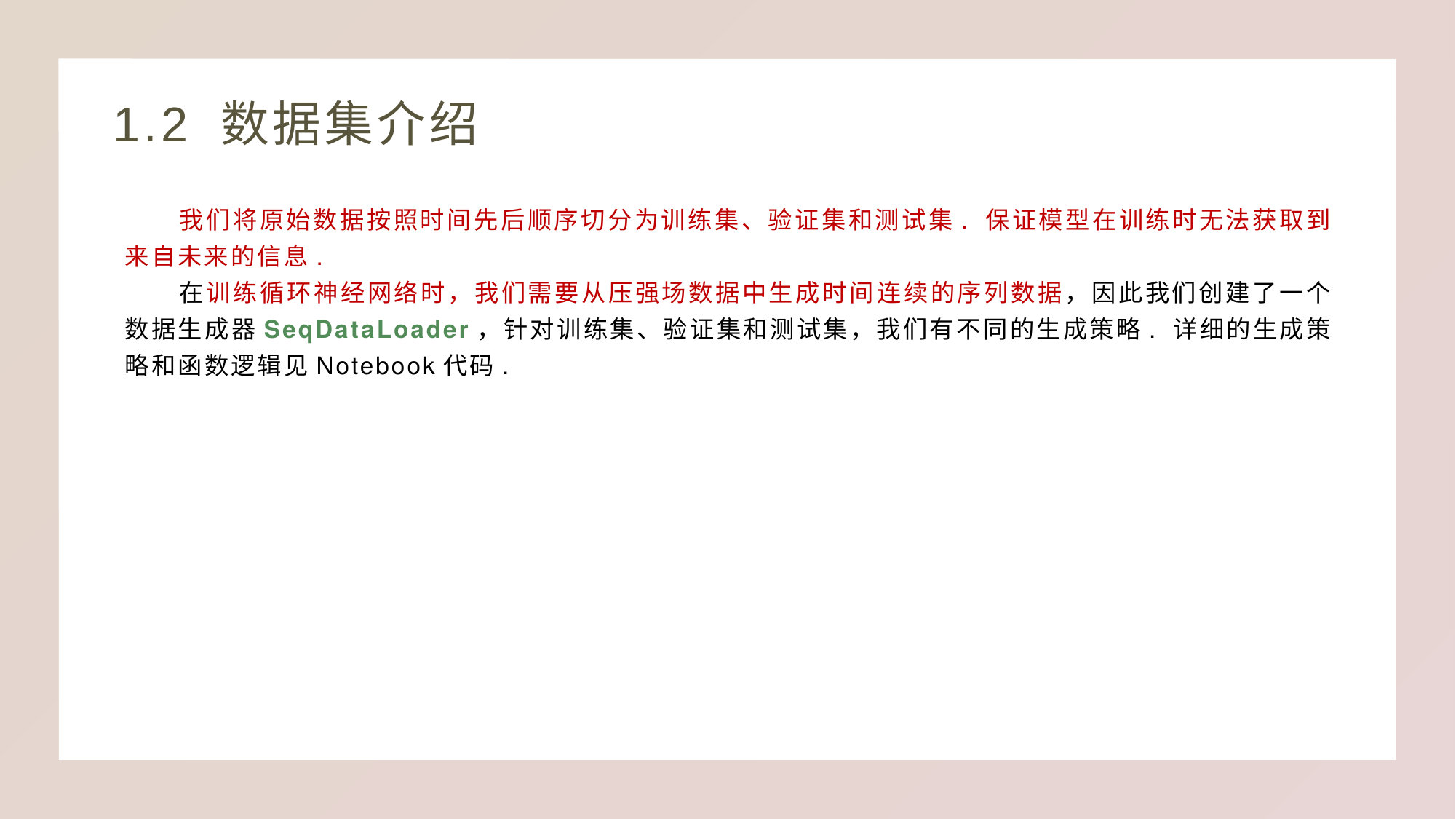

# 1.2 数据集介绍
我们将原始数据按照时间先后顺序切分为训练集、验证集和测试集. 保证模型在训练时无法获取到来自未来的信息.
在训练循环神经网络时，我们需要从压强场数据中生成时间连续的序列数据，因此我们创建了一个数据生成器SeqDataLoader，针对训练集、验证集和测试集，我们有不同的生成策略. 详细的生成策略和函数逻辑见Notebook代码.